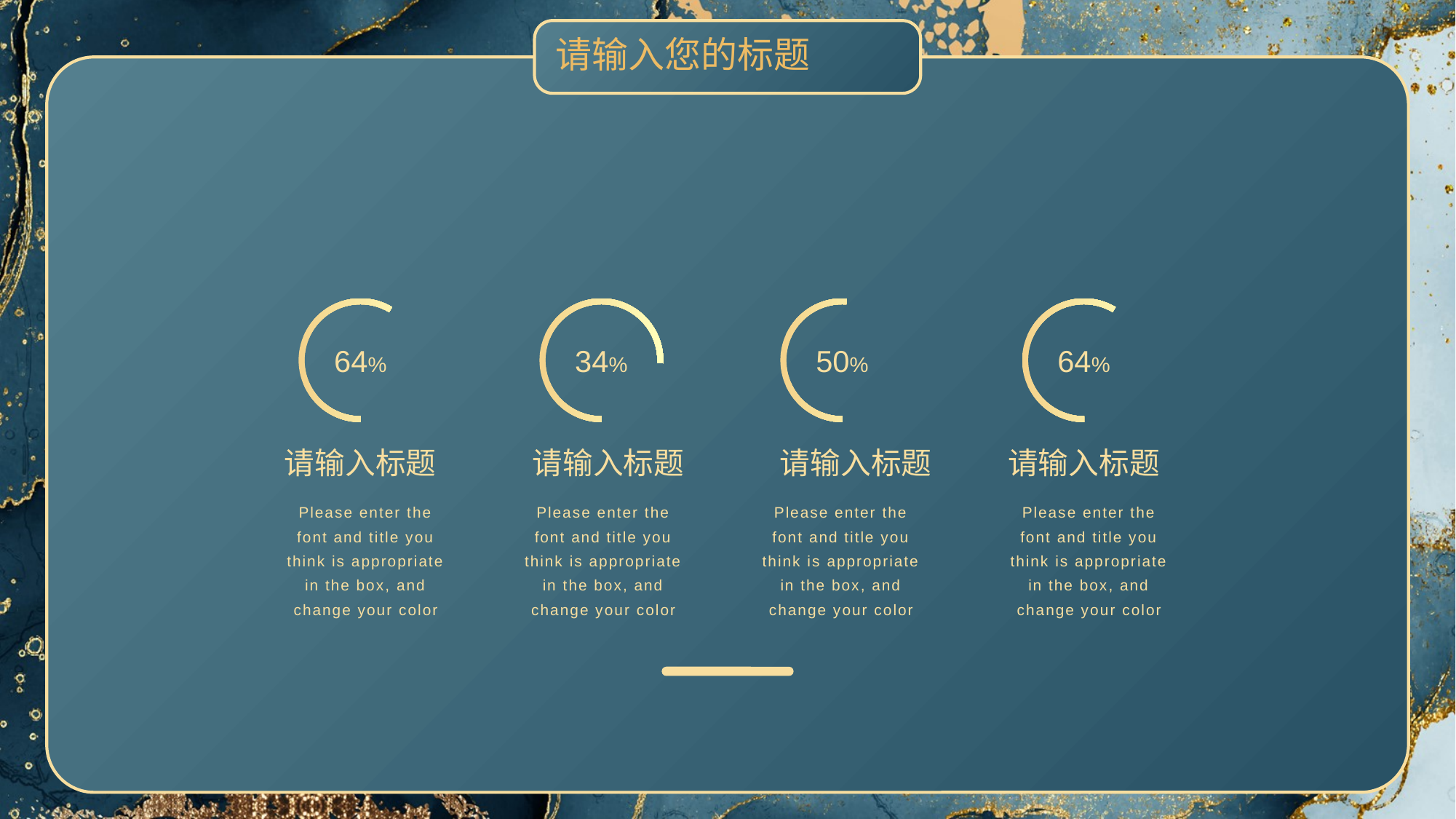

请输入您的标题

64%
请输入标题
Please enter the font and title you think is appropriate in the box, and change your color

34%
请输入标题
Please enter the font and title you think is appropriate in the box, and change your color

50%
请输入标题
Please enter the font and title you think is appropriate in the box, and change your color

64%
请输入标题
Please enter the font and title you think is appropriate in the box, and change your color